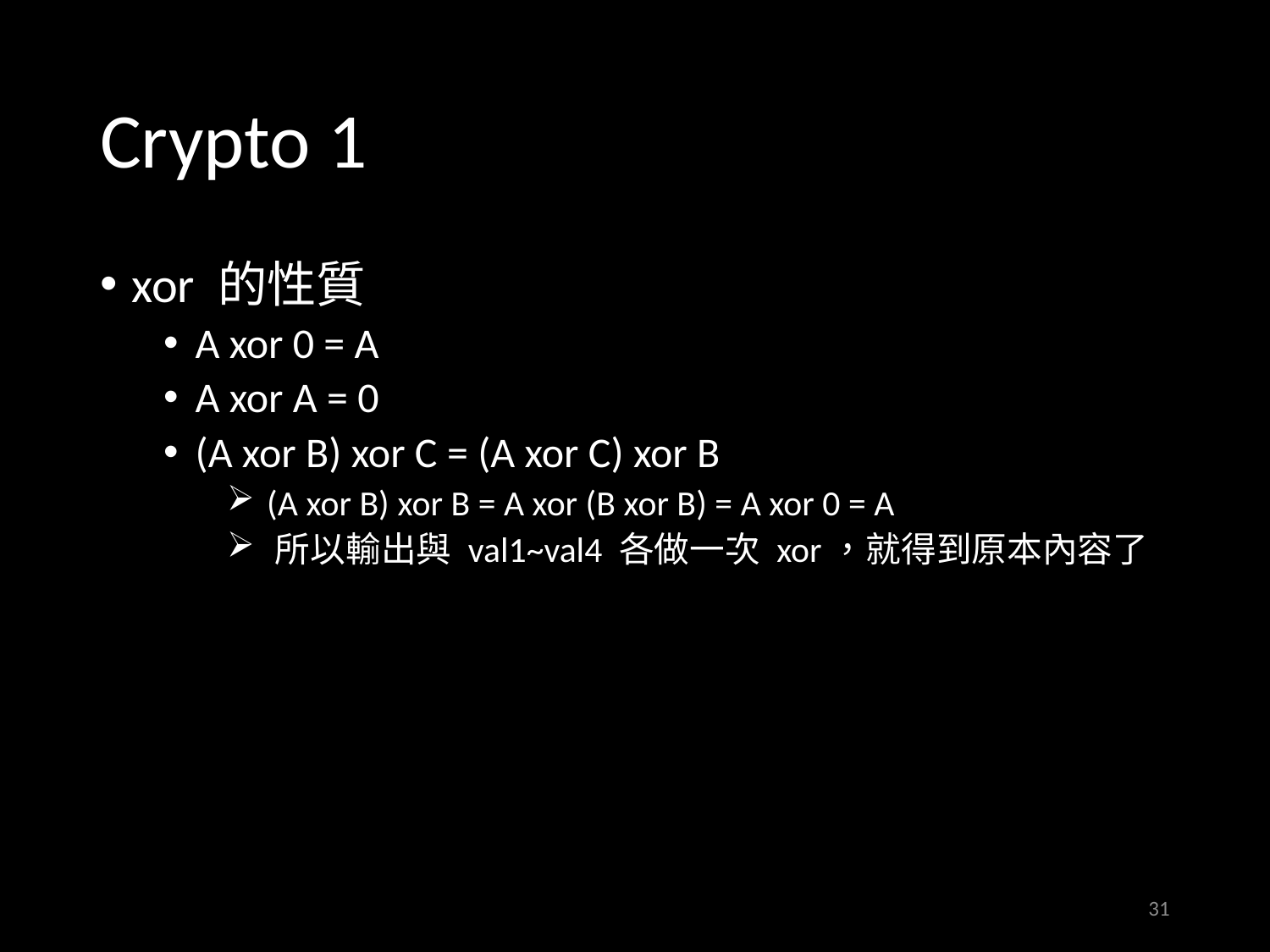

# Crypto 1
xor 的性質
A xor 0 = A
A xor A = 0
(A xor B) xor C = (A xor C) xor B
 (A xor B) xor B = A xor (B xor B) = A xor 0 = A
 所以輸出與 val1~val4 各做一次 xor，就得到原本內容了
31